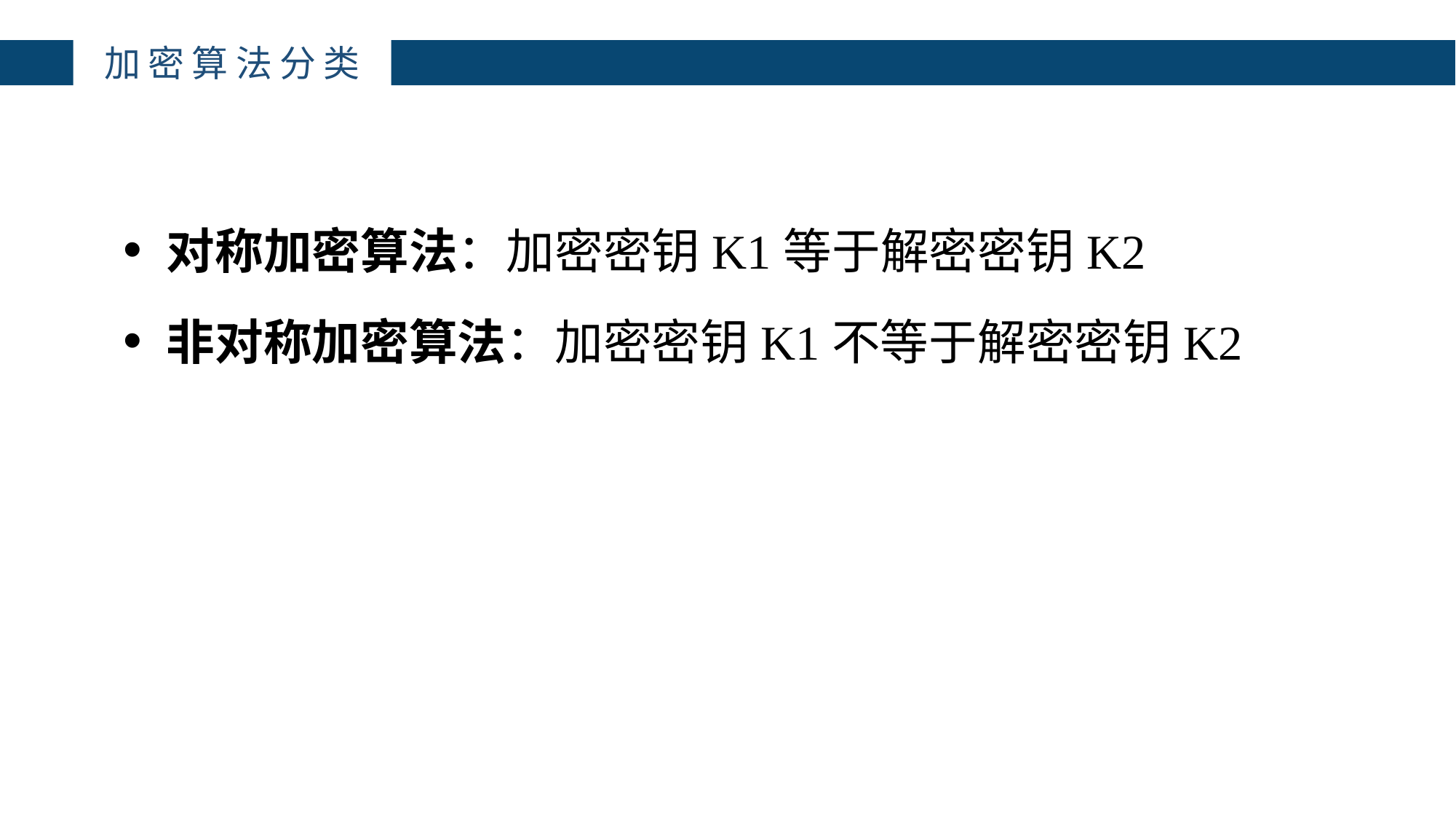

加密算法分类

对称加密算法：加密密钥K1等于解密密钥K2
非对称加密算法：加密密钥K1不等于解密密钥K2